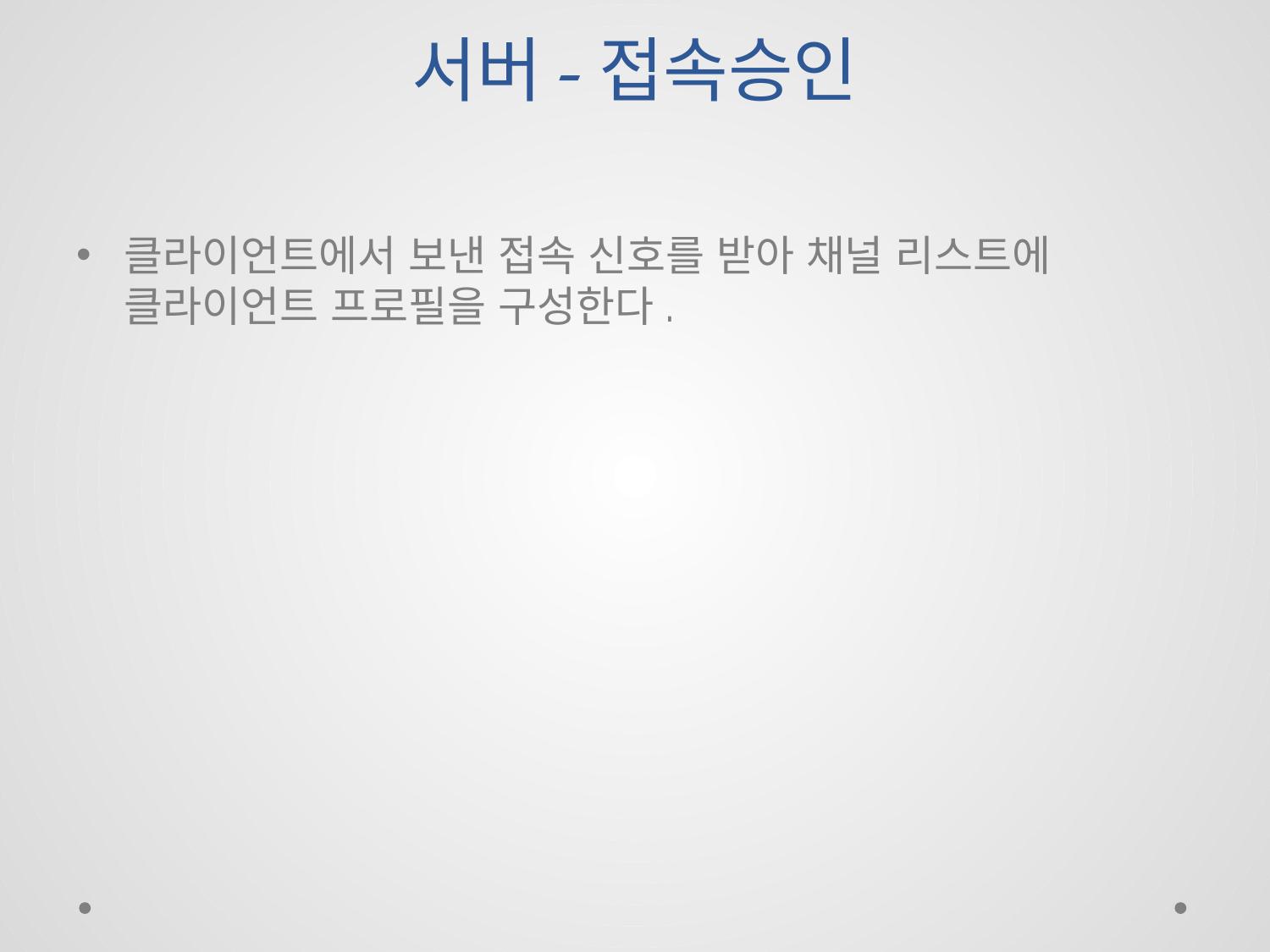

# 서버-접속승인
클라이언트에서 보낸 접속 신호를 받아 채널 리스트에 클라이언트 프로필을 구성한다.